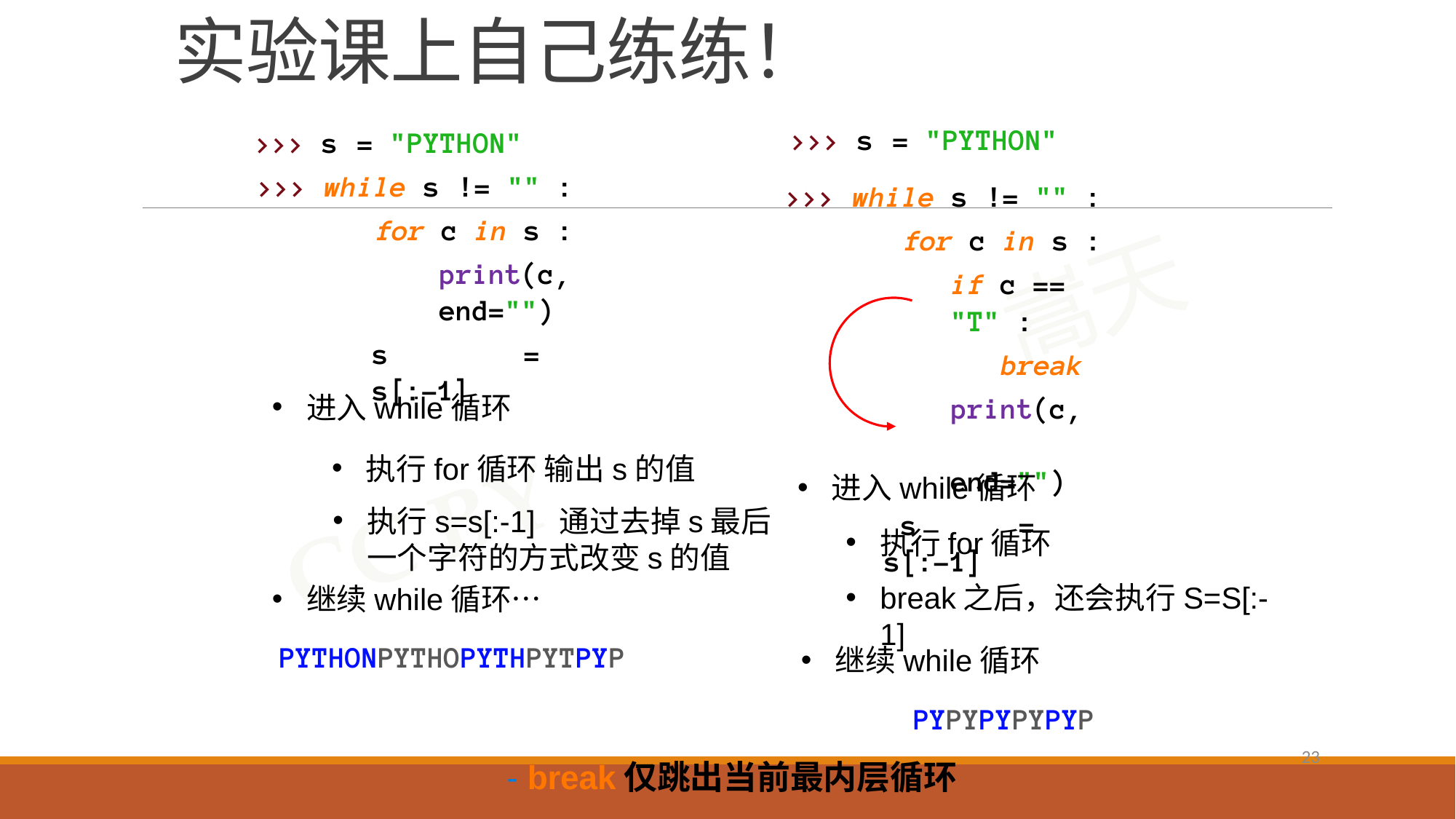

# 实验课上自己练练！
>>> s	= "PYTHON"
>>> while s	!= "" :
for c in s :
print(c, end="")
s	= s[:-1]
>>> s	= "PYTHON"
>>> while s	!= "" :
for c in s :
if c == "T" :
break
print(c,	end="")
 s	= s[:-1]

进入while循环
执行for循环 输出s的值

进入while循环
执行s=s[:-1]  通过去掉s最后一个字符的方式改变s的值
执行for循环
break之后，还会执行S=S[:-1]
继续while循环…
PYTHONPYTHOPYTHPYTPYP
继续while循环
PYPYPYPYPYP
- break仅跳出当前最内层循环
23